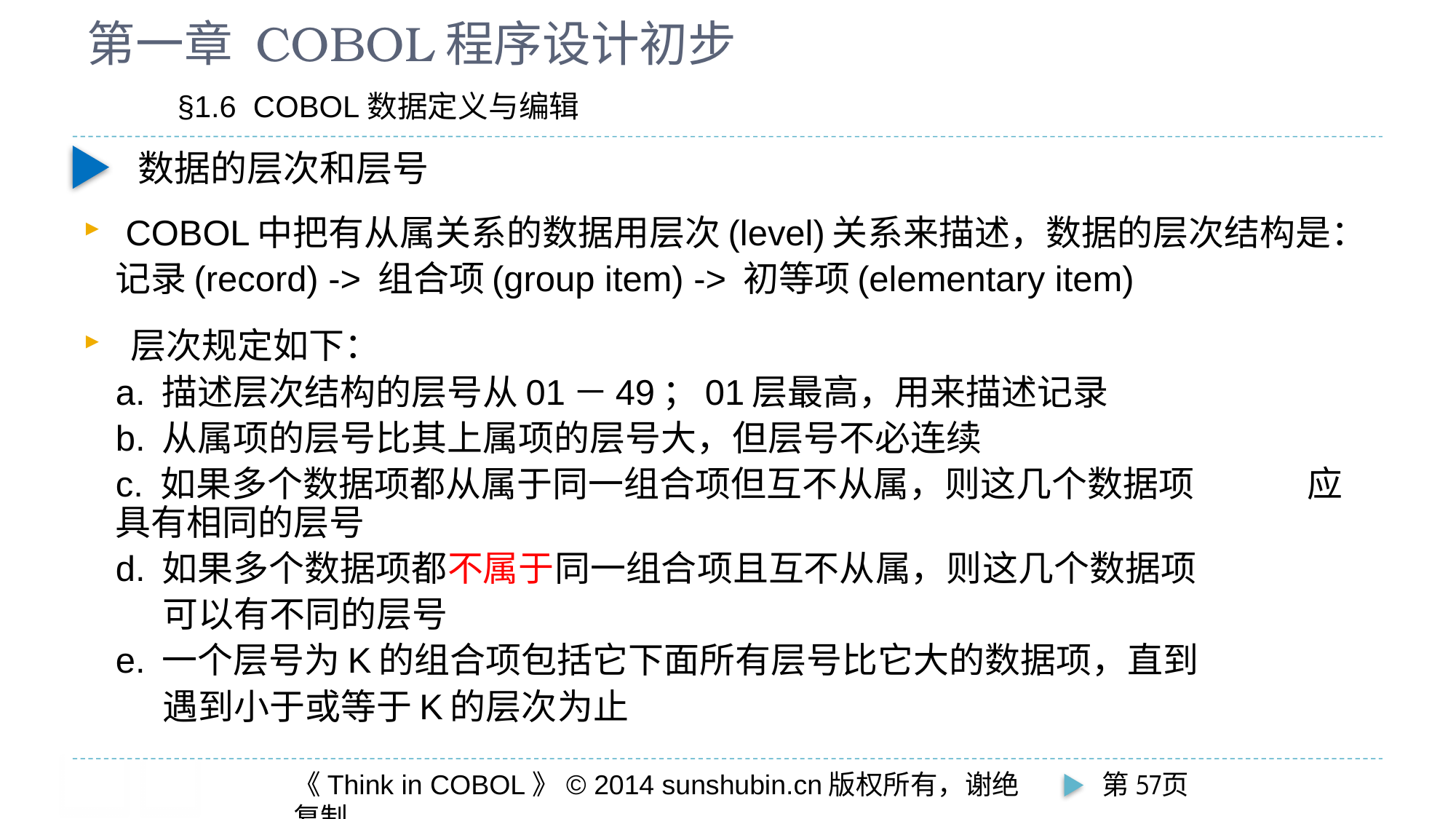

# 第一章 COBOL程序设计初步
 §1.6  COBOL数据定义与编辑
数据的层次和层号
 COBOL中把有从属关系的数据用层次(level)关系来描述，数据的层次结构是：
		记录(record) -> 组合项(group item) -> 初等项(elementary item)

 层次规定如下：
	a. 描述层次结构的层号从01－49；01层最高，用来描述记录
	b. 从属项的层号比其上属项的层号大，但层号不必连续
	c. 如果多个数据项都从属于同一组合项但互不从属，则这几个数据项     	应具有相同的层号
	d. 如果多个数据项都不属于同一组合项且互不从属，则这几个数据项
         可以有不同的层号
	e. 一个层号为K的组合项包括它下面所有层号比它大的数据项，直到
         遇到小于或等于K的层次为止